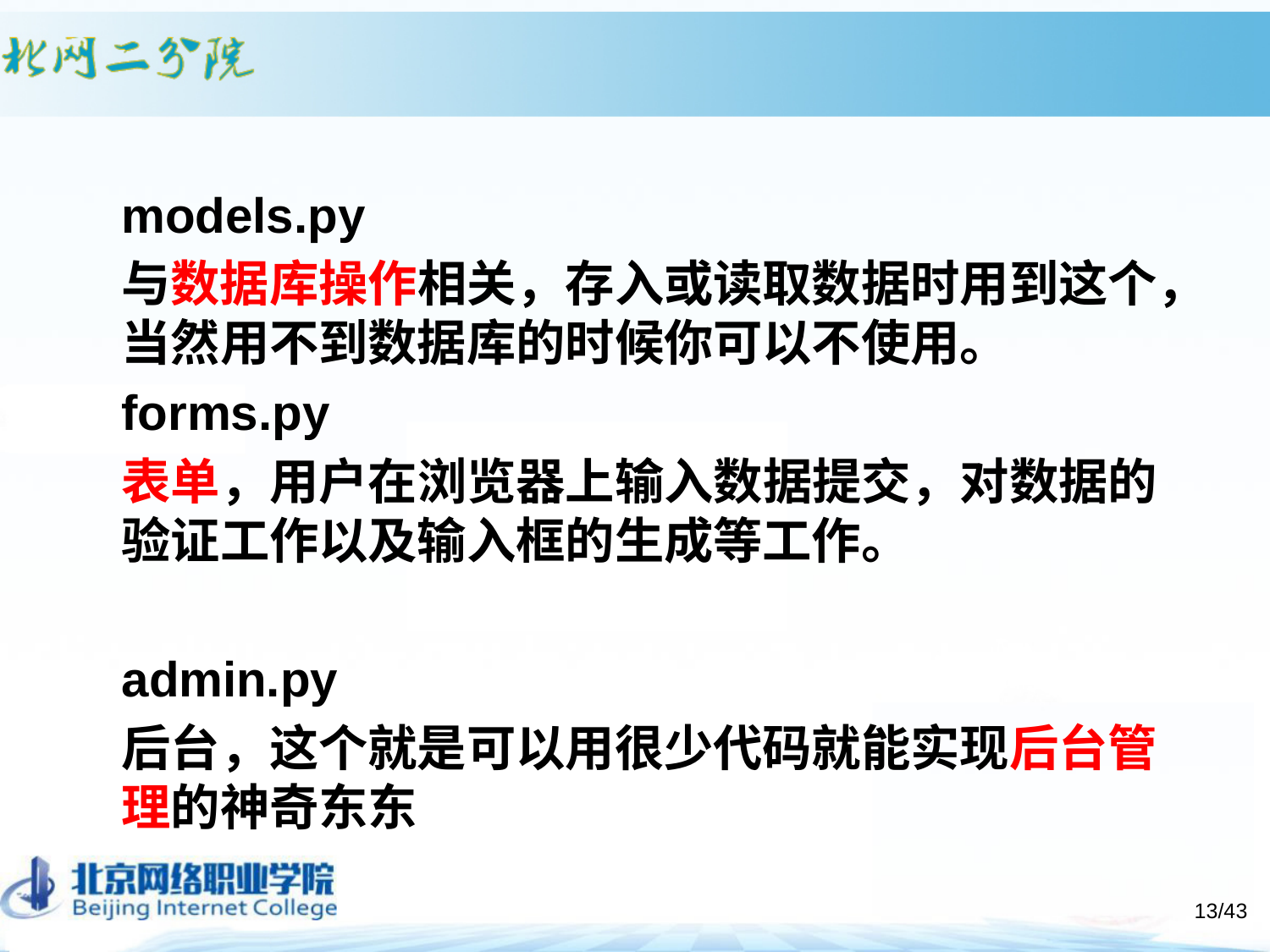

#
models.py
与数据库操作相关，存入或读取数据时用到这个，当然用不到数据库的时候你可以不使用。
forms.py
表单，用户在浏览器上输入数据提交，对数据的验证工作以及输入框的生成等工作。

admin.py
后台，这个就是可以用很少代码就能实现后台管理的神奇东东
13/43